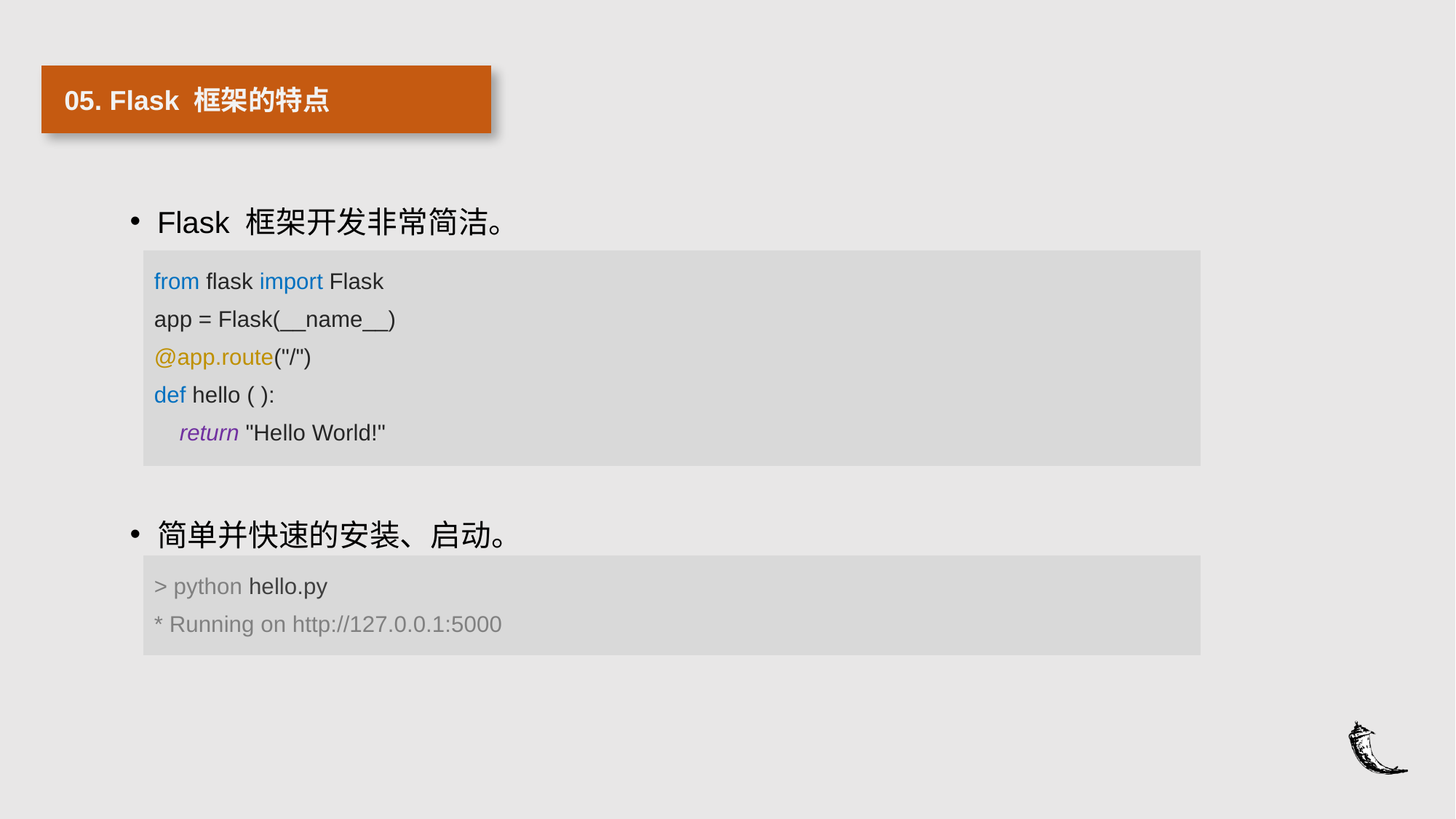

05. Flask 框架的特点
Flask 框架开发非常简洁。
| from flask import Flask app = Flask(\_\_name\_\_) @app.route("/") def hello ( ): return "Hello World!" |
| --- |
简单并快速的安装、启动。
| > python hello.py \* Running on http://127.0.0.1:5000 |
| --- |